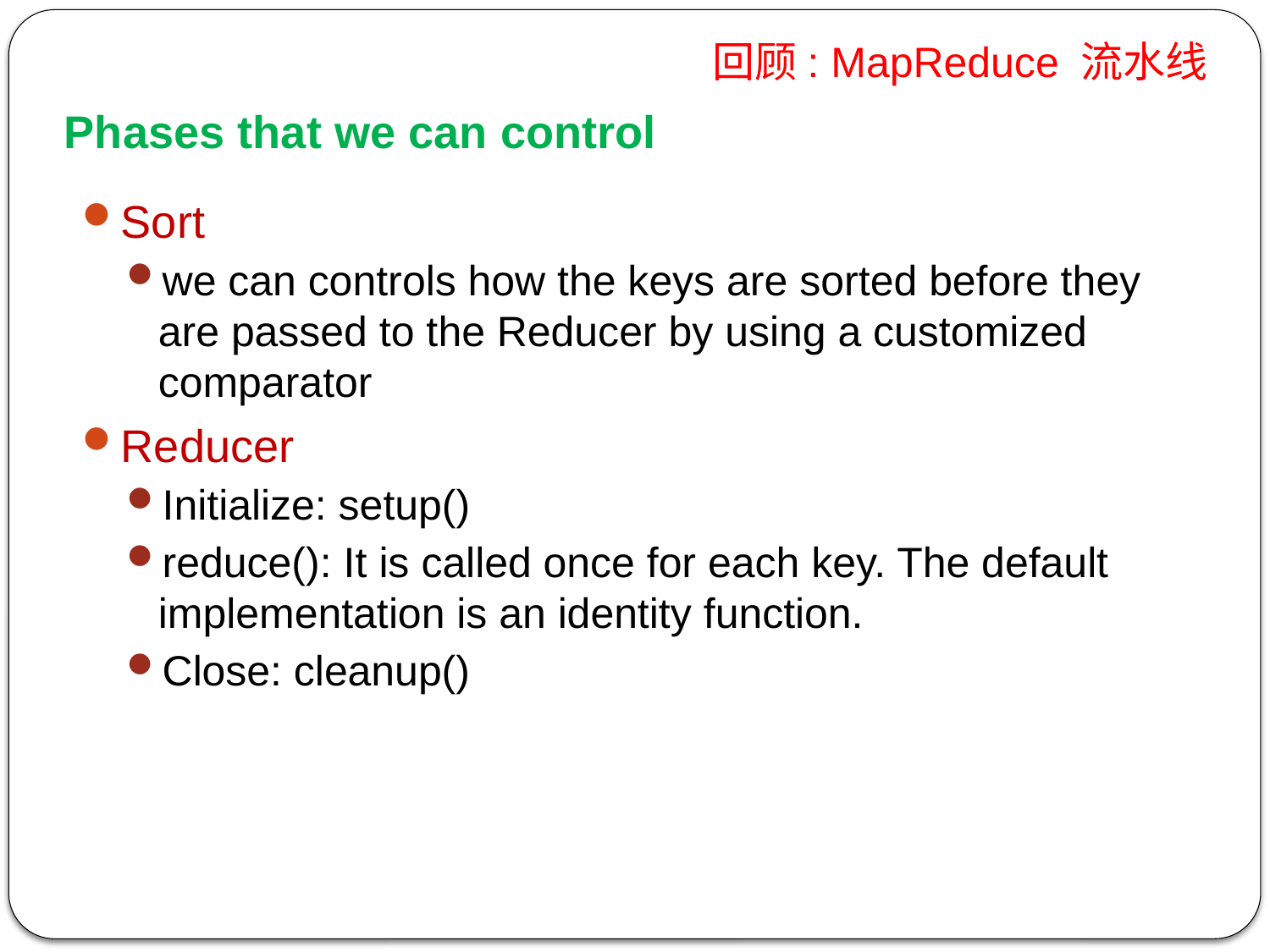

回顾: MapReduce 流水线
# Phases that we can control
Sort
we can controls how the keys are sorted before they are passed to the Reducer by using a customized comparator
Reducer
Initialize: setup()
reduce(): It is called once for each key. The default implementation is an identity function.
Close: cleanup()